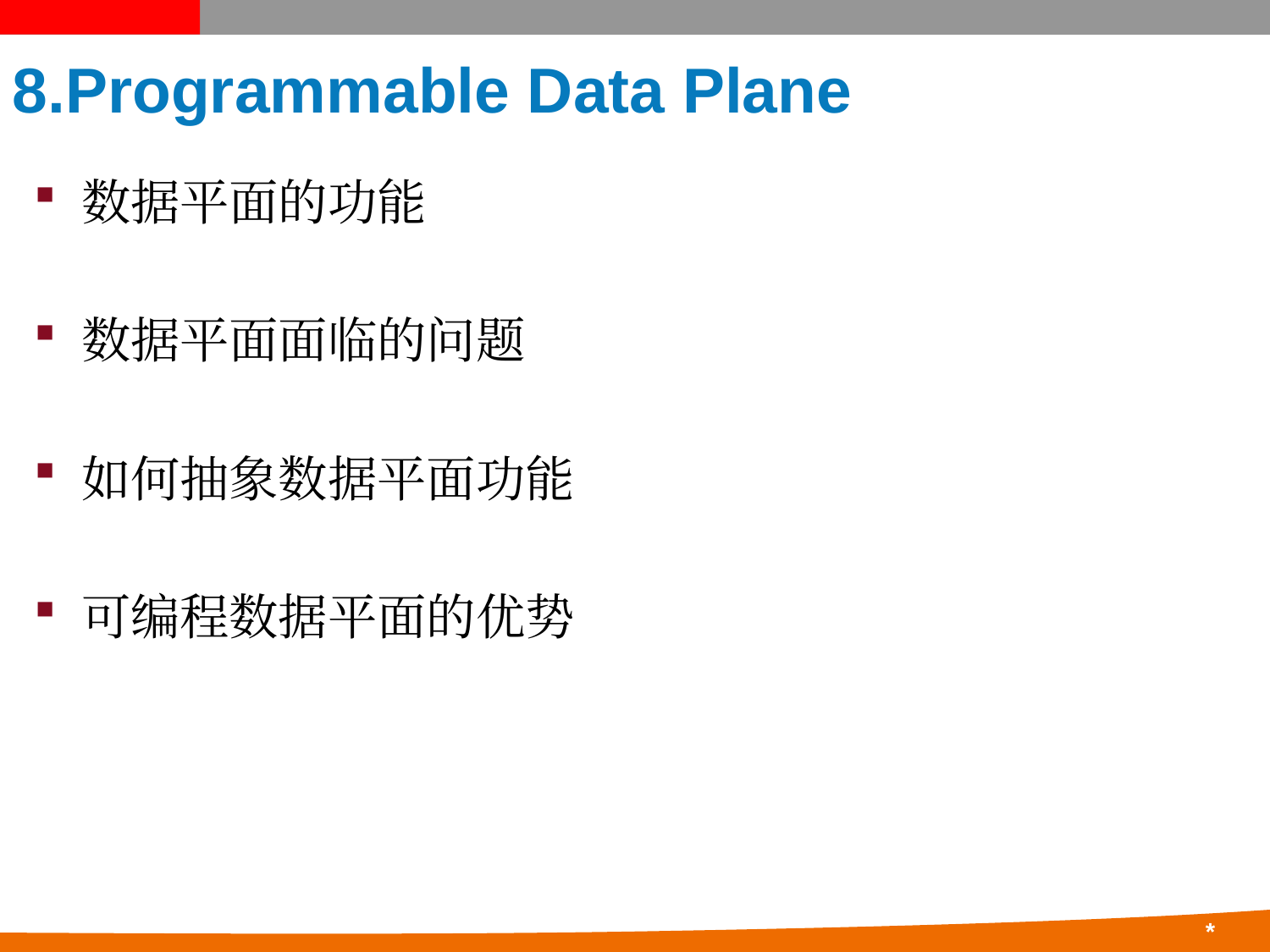

# 8.Programmable Data Plane
数据平面的功能

数据平面面临的问题

如何抽象数据平面功能

可编程数据平面的优势